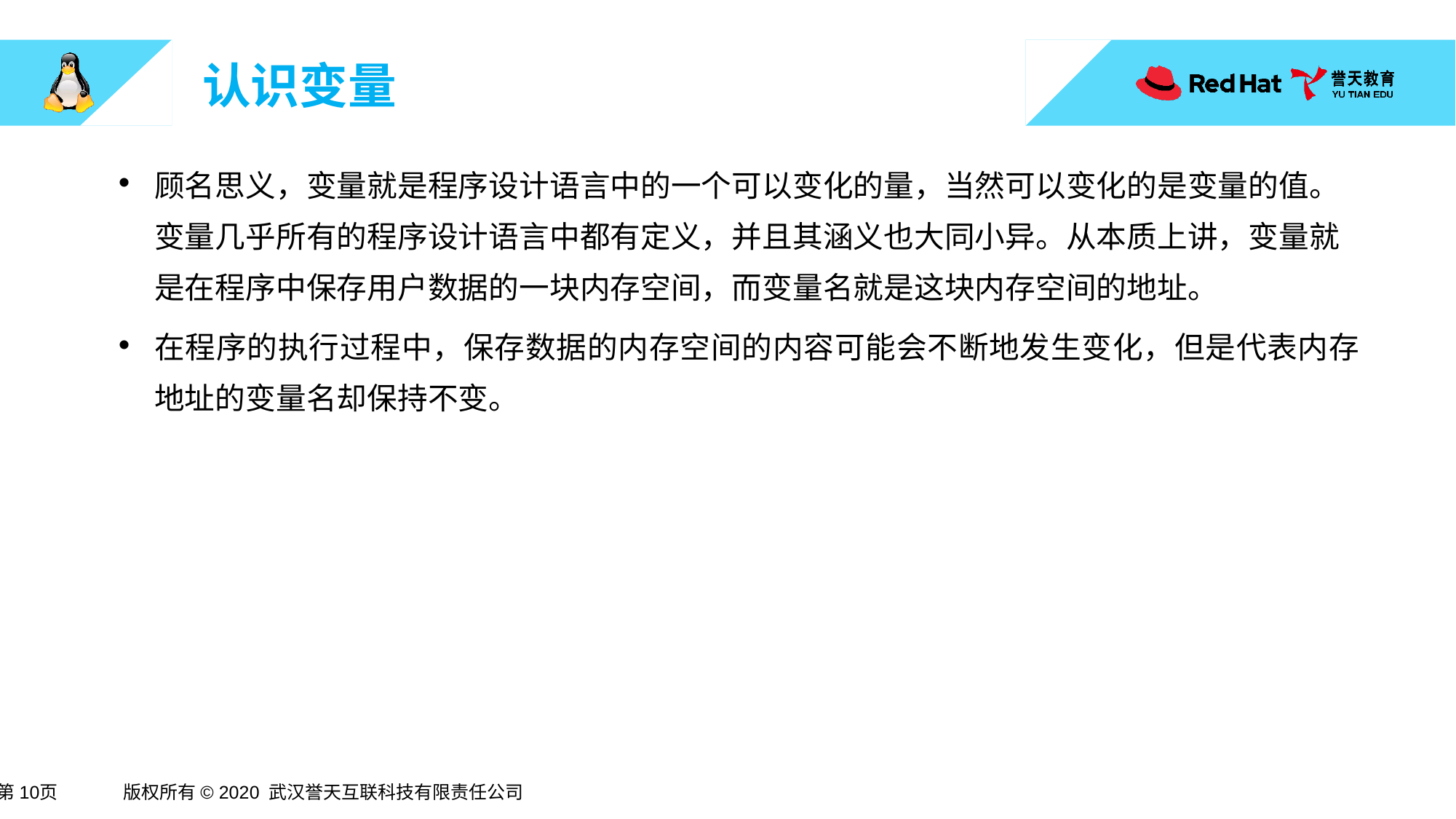

# 认识变量
顾名思义，变量就是程序设计语言中的一个可以变化的量，当然可以变化的是变量的值。变量几乎所有的程序设计语言中都有定义，并且其涵义也大同小异。从本质上讲，变量就是在程序中保存用户数据的一块内存空间，而变量名就是这块内存空间的地址。
在程序的执行过程中，保存数据的内存空间的内容可能会不断地发生变化，但是代表内存地址的变量名却保持不变。
10